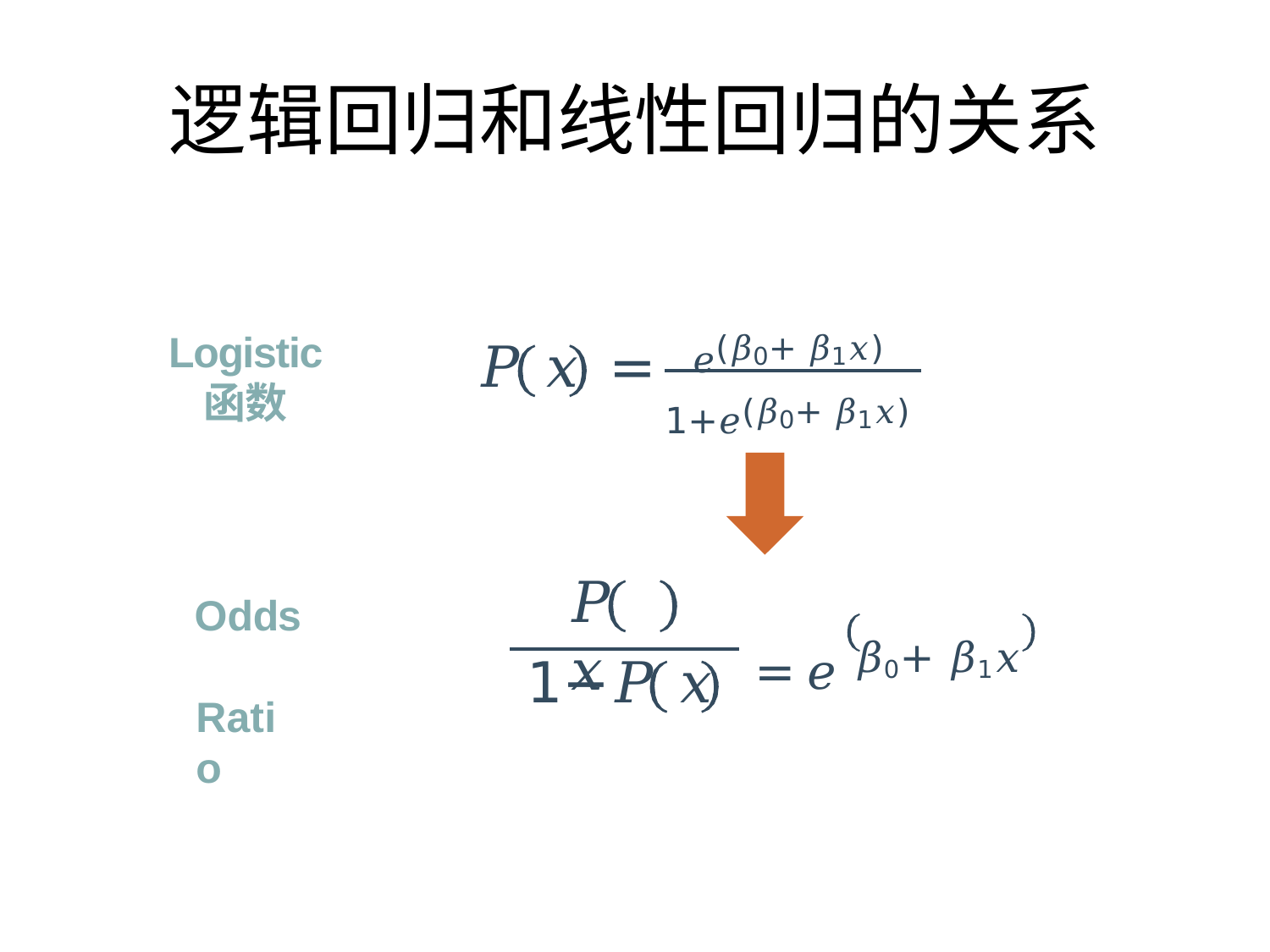

# 逻辑回归和线性回归的关系
𝑒(𝛽0+ 𝛽1𝑥)
Logistic  函数
𝑃 𝑥	=

1+𝑒(𝛽0+ 𝛽1𝑥)

𝑃 𝑥

= 𝑒 𝛽0+ 𝛽1𝑥
Odds  Ratio

1−𝑃 𝑥